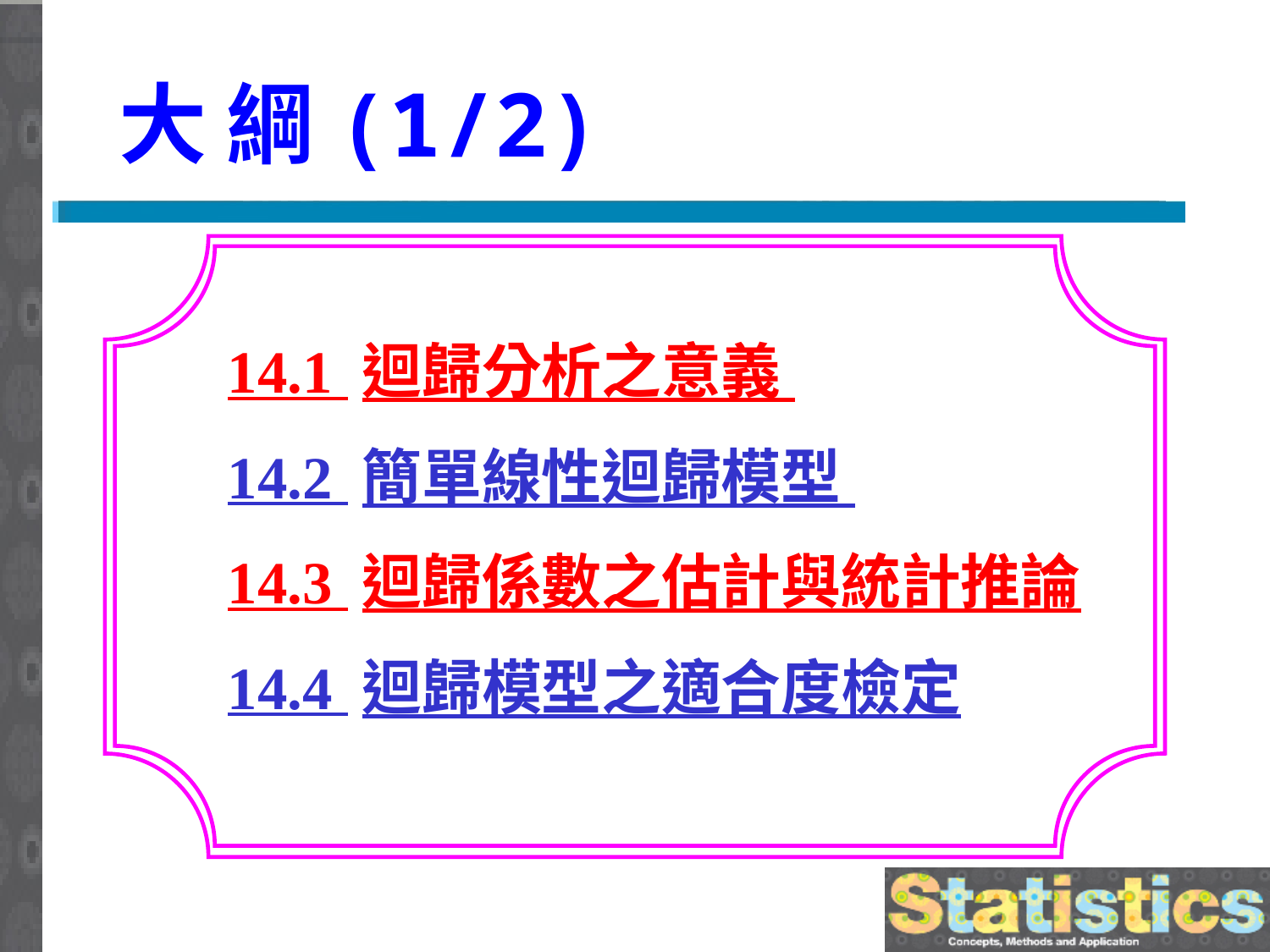

# 大 綱(1/2)

14.1 迴歸分析之意義
14.2 簡單線性迴歸模型
14.3 迴歸係數之估計與統計推論
14.4 迴歸模型之適合度檢定